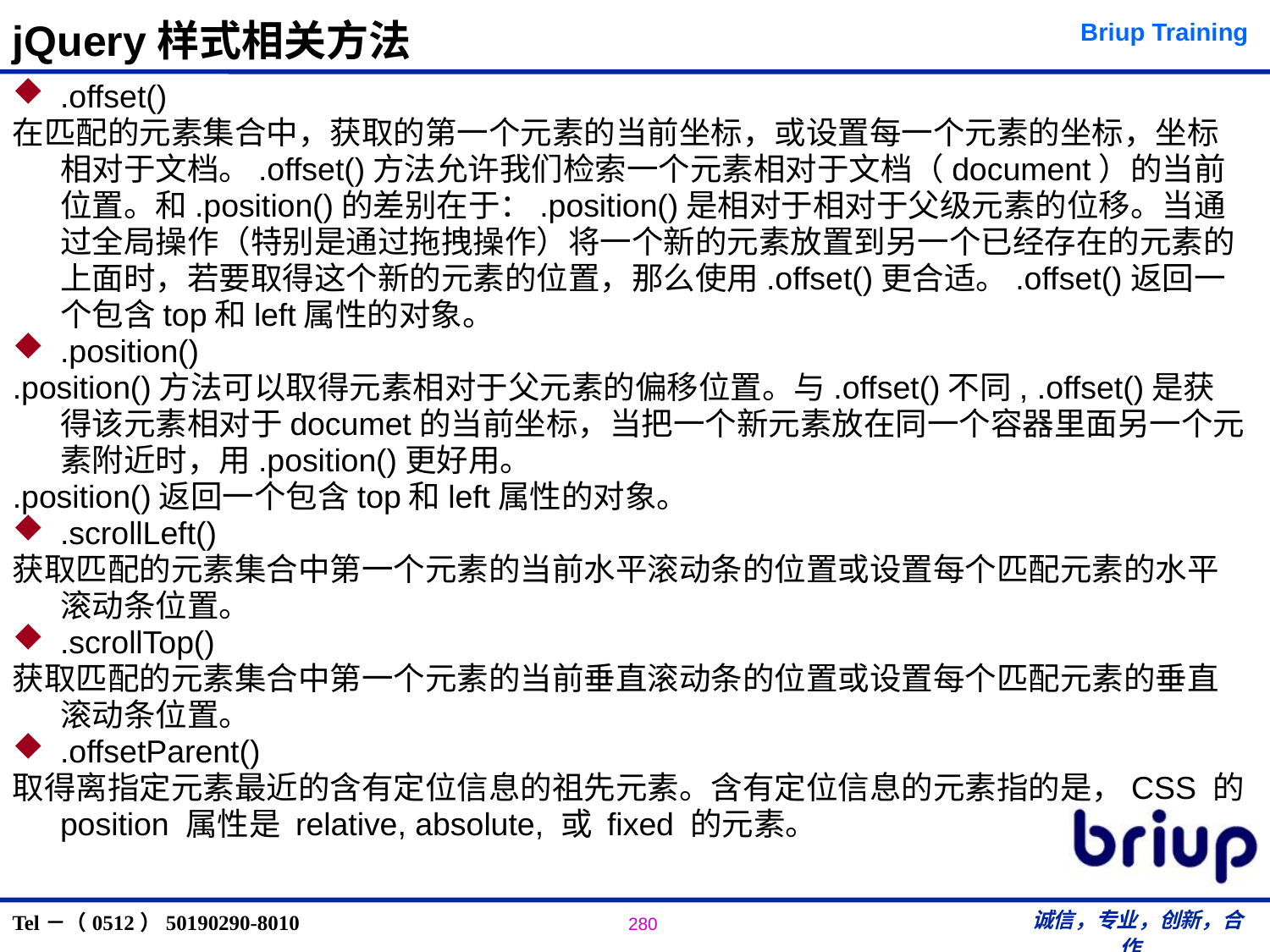

# jQuery样式相关方法

.offset()
在匹配的元素集合中，获取的第一个元素的当前坐标，或设置每一个元素的坐标，坐标相对于文档。.offset()方法允许我们检索一个元素相对于文档（document）的当前位置。和.position()的差别在于：.position()是相对于相对于父级元素的位移。当通过全局操作（特别是通过拖拽操作）将一个新的元素放置到另一个已经存在的元素的上面时，若要取得这个新的元素的位置，那么使用.offset()更合适。.offset()返回一个包含top和left属性的对象。
.position()
.position()方法可以取得元素相对于父元素的偏移位置。与.offset()不同, .offset()是获得该元素相对于documet的当前坐标，当把一个新元素放在同一个容器里面另一个元素附近时，用.position()更好用。
.position()返回一个包含top和left属性的对象。
.scrollLeft()
获取匹配的元素集合中第一个元素的当前水平滚动条的位置或设置每个匹配元素的水平滚动条位置。
.scrollTop()
获取匹配的元素集合中第一个元素的当前垂直滚动条的位置或设置每个匹配元素的垂直滚动条位置。
.offsetParent()
取得离指定元素最近的含有定位信息的祖先元素。含有定位信息的元素指的是，CSS 的 position 属性是 relative, absolute, 或 fixed 的元素。